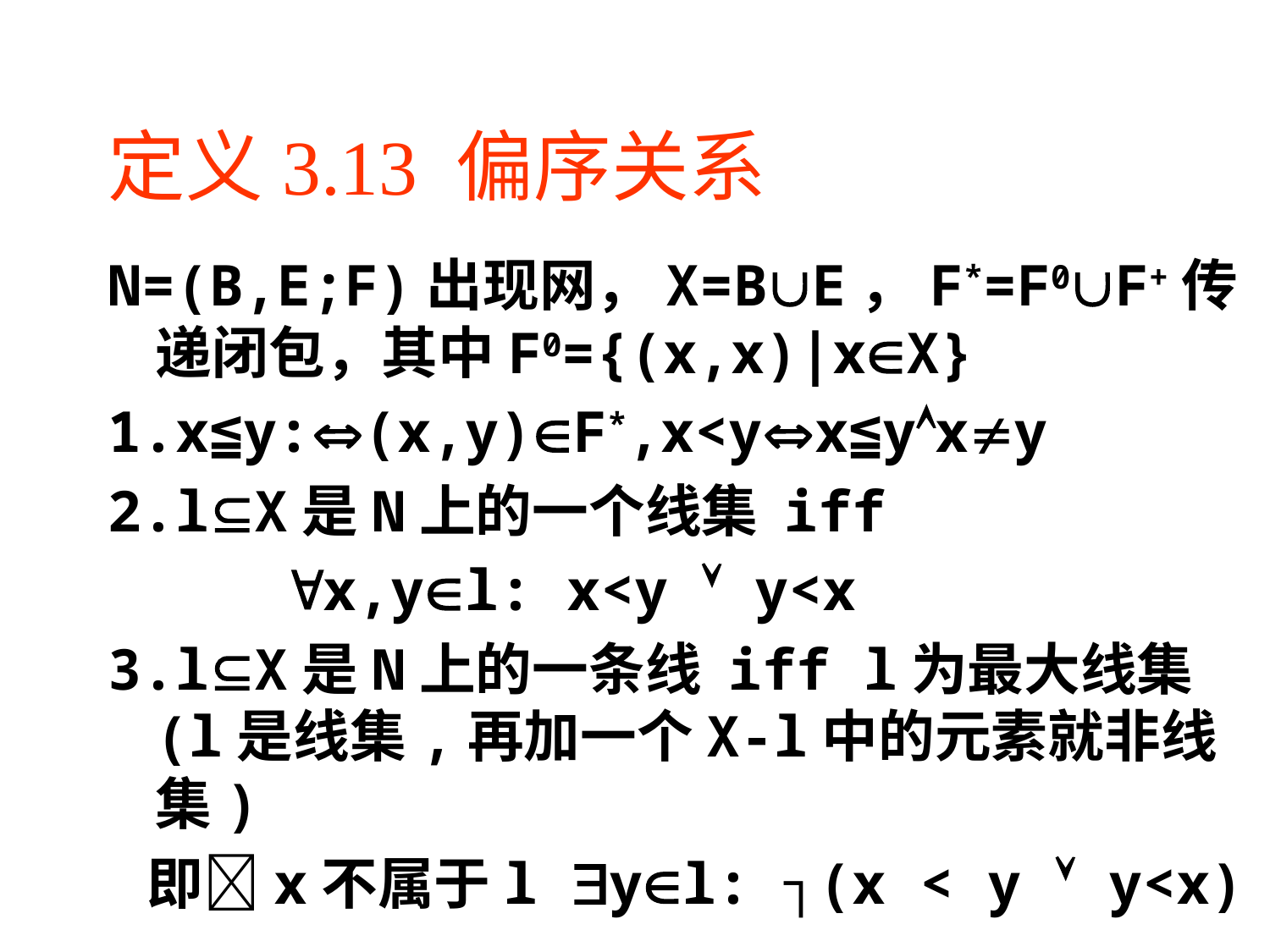

# 定义3.13 偏序关系
N=(B,E;F)出现网，X=B∪E，F*=F0∪F+传递闭包，其中F0={(x,x)|x∈X}
1.x≦y:⇔(x,y)∈F*,x<y⇔x≦y∧x≠y
2.l⊆X是N上的一个线集 iff
		∀x,y∈l: x<y ∨ y<x
3.l⊆X是N上的一条线 iff l为最大线集(l是线集,再加一个X-l中的元素就非线集)
  即∀x不属于l ∃y∈l: ┐(x < y ∨ y<x)